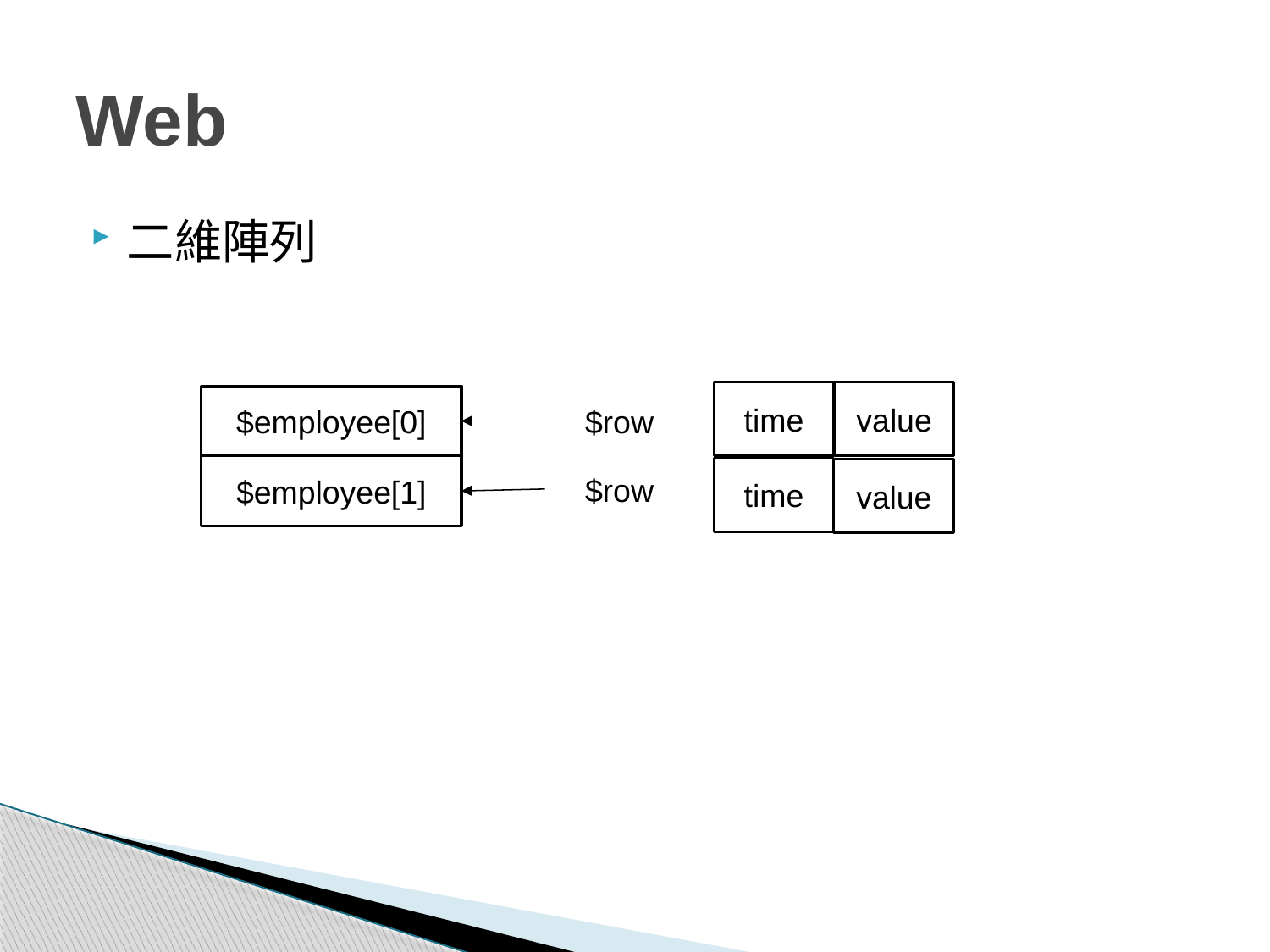

# Web
二維陣列

value
time
$employee[0]
$row
$employee[1]
time
value
$row